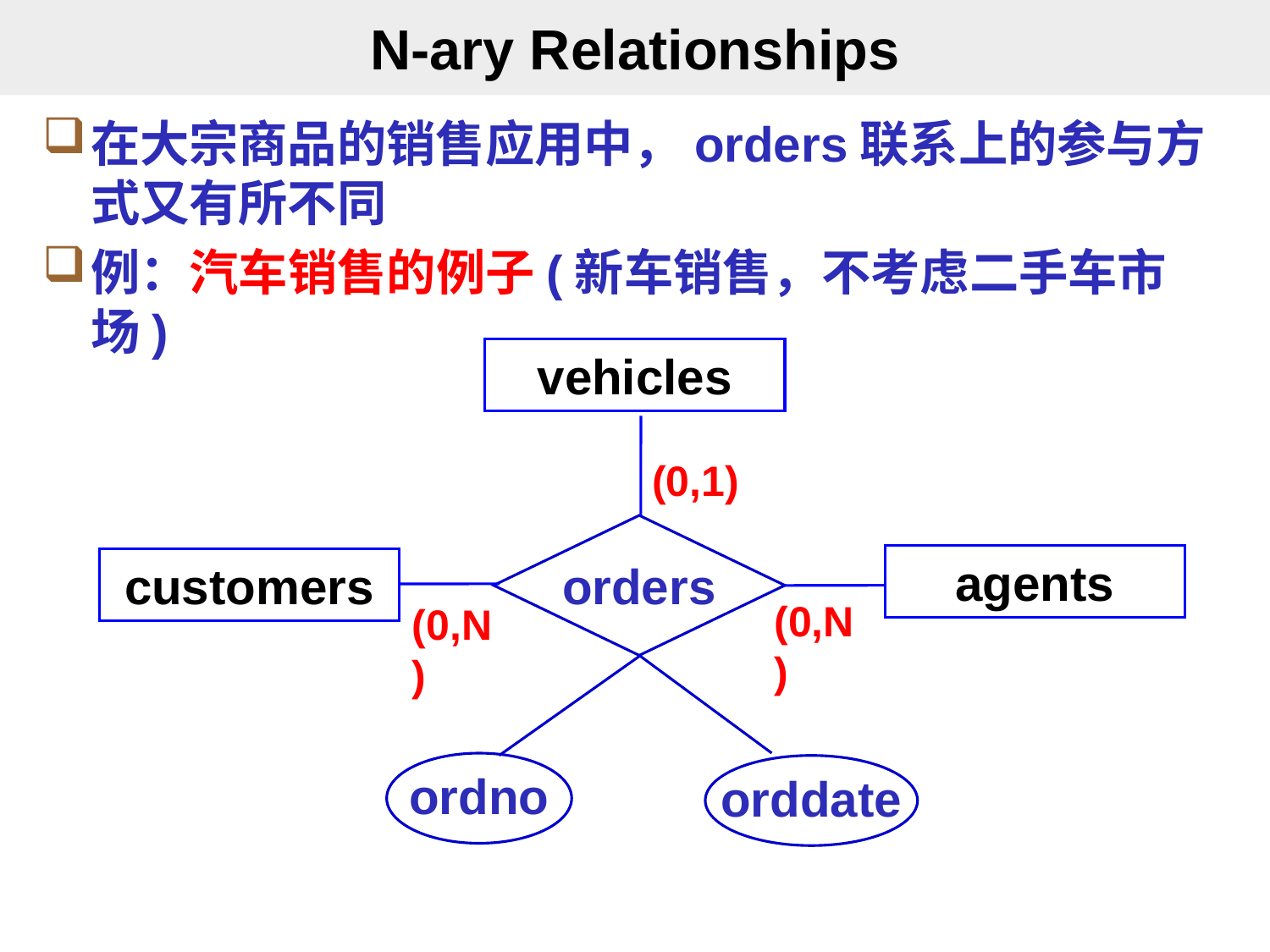

# N-ary Relationships
在大宗商品的销售应用中，orders联系上的参与方式又有所不同
例：汽车销售的例子(新车销售，不考虑二手车市场)
vehicles

orders
agents
customers

ordno
orddate
(?,?)
(?,?)
(?,?)
(0,1)
(0,N)
(0,N)